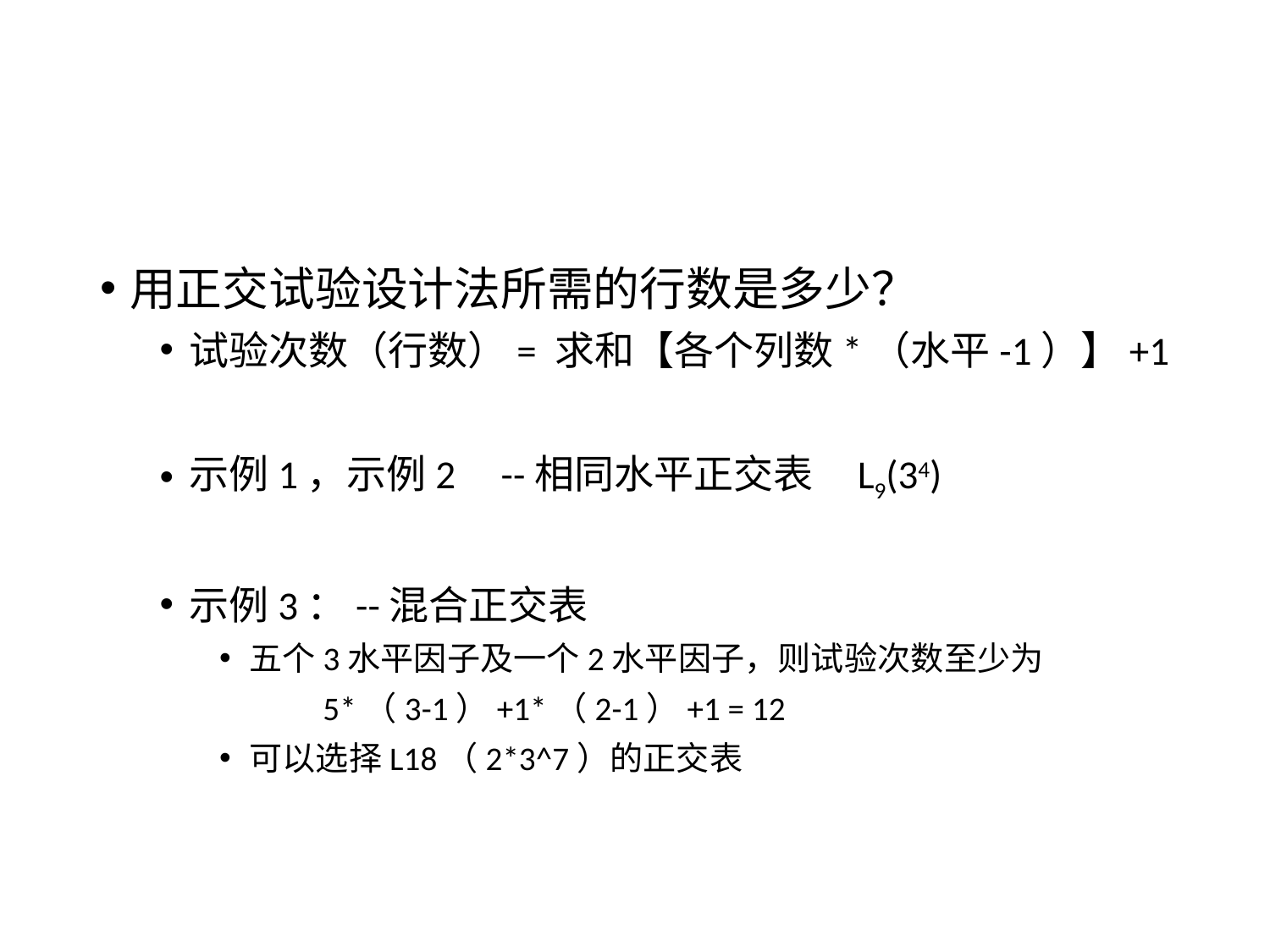

用正交试验设计法所需的行数是多少？
试验次数（行数）= 求和【各个列数*（水平-1）】+1

示例1，示例2     --相同水平正交表    L9(34)

示例3：--混合正交表
五个3水平因子及一个2水平因子，则试验次数至少为
              5*（3-1）+1*（2-1）+1 = 12
可以选择L18（2*3^7）的正交表